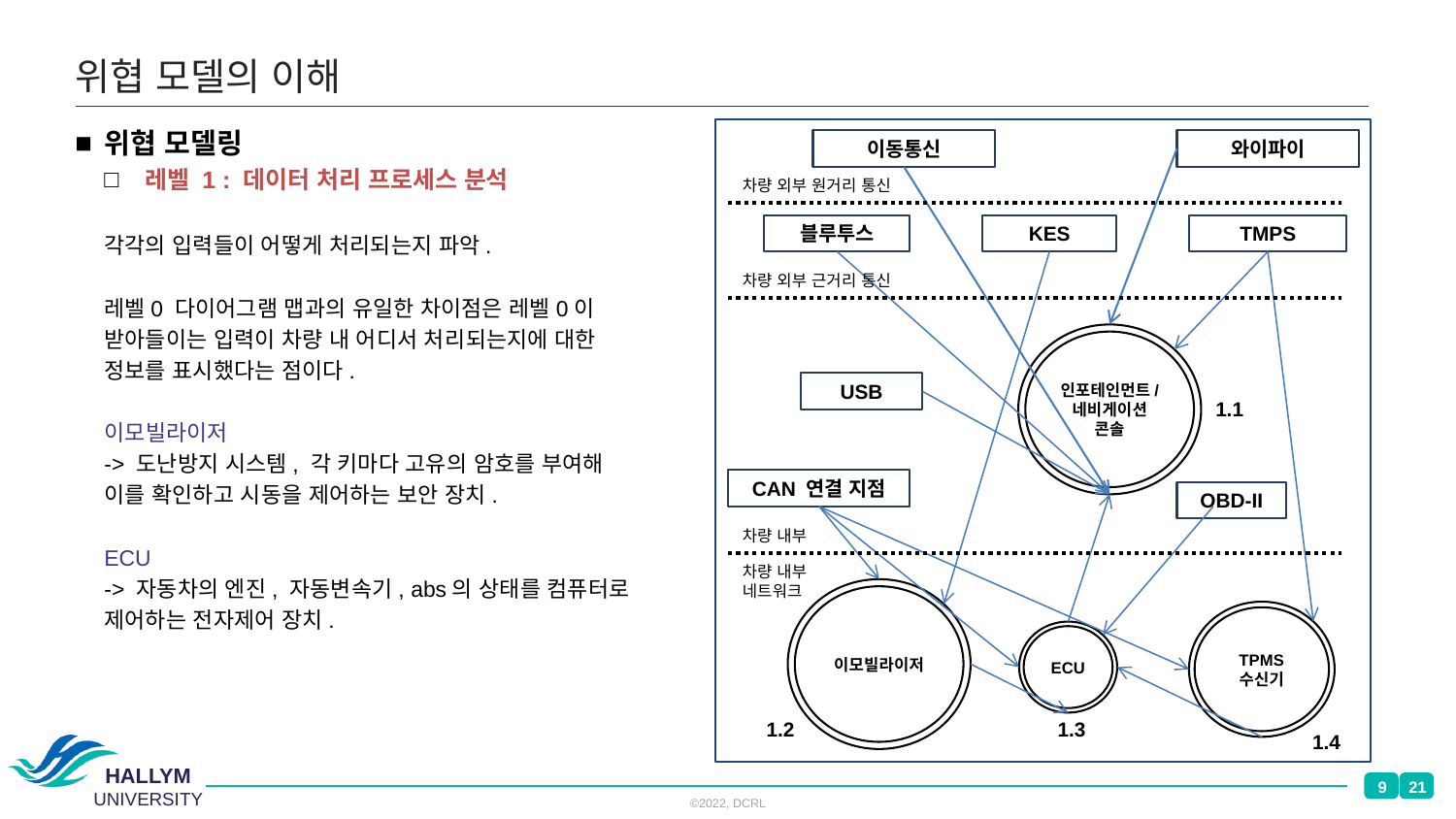

# 위협 모델의 이해
위협 모델링
 레벨 1 : 데이터 처리 프로세스 분석

각각의 입력들이 어떻게 처리되는지 파악.

레벨0 다이어그램 맵과의 유일한 차이점은 레벨0이
받아들이는 입력이 차량 내 어디서 처리되는지에 대한
정보를 표시했다는 점이다.

이모빌라이저
-> 도난방지 시스템, 각 키마다 고유의 암호를 부여해
이를 확인하고 시동을 제어하는 보안 장치.

ECU
-> 자동차의 엔진, 자동변속기, abs의 상태를 컴퓨터로
제어하는 전자제어 장치.

이동통신
와이파이
차량 외부 원거리 통신
블루투스
KES
TMPS
차량 외부 근거리 통신
인포테인먼트/ 네비게이션 콘솔
USB
1.1
CAN 연결 지점
OBD-II
차량 내부
차량 내부
네트워크
이모빌라이저
TPMS 수신기
ECU
1.2
1.3
1.4